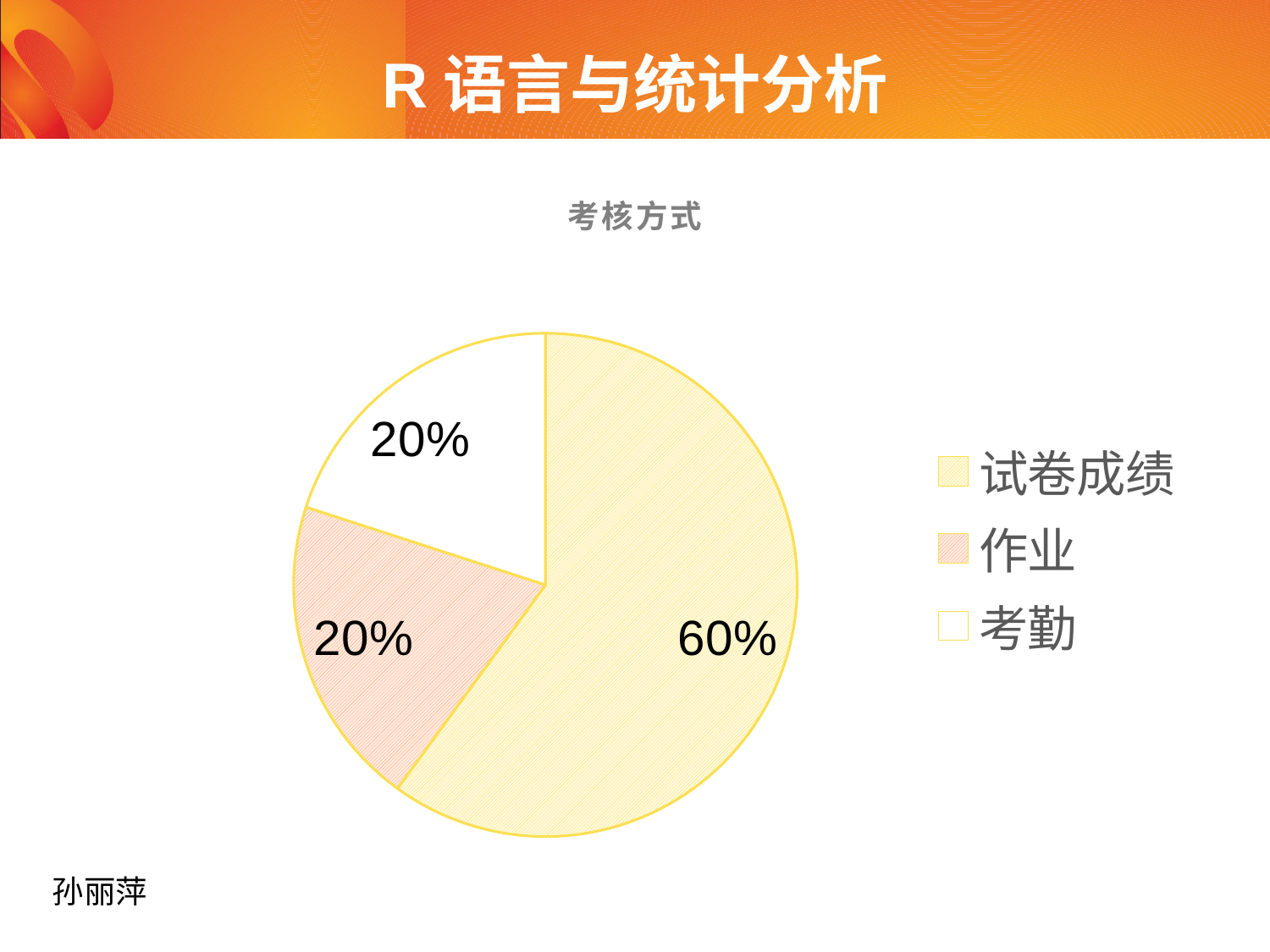

# R语言与统计分析

### Chart: 考核方式

| Category | 成绩 |
|---|---|
| 试卷成绩 | 0.6 |
| 作业 | 0.2 |
| 考勤 | 0.2 |